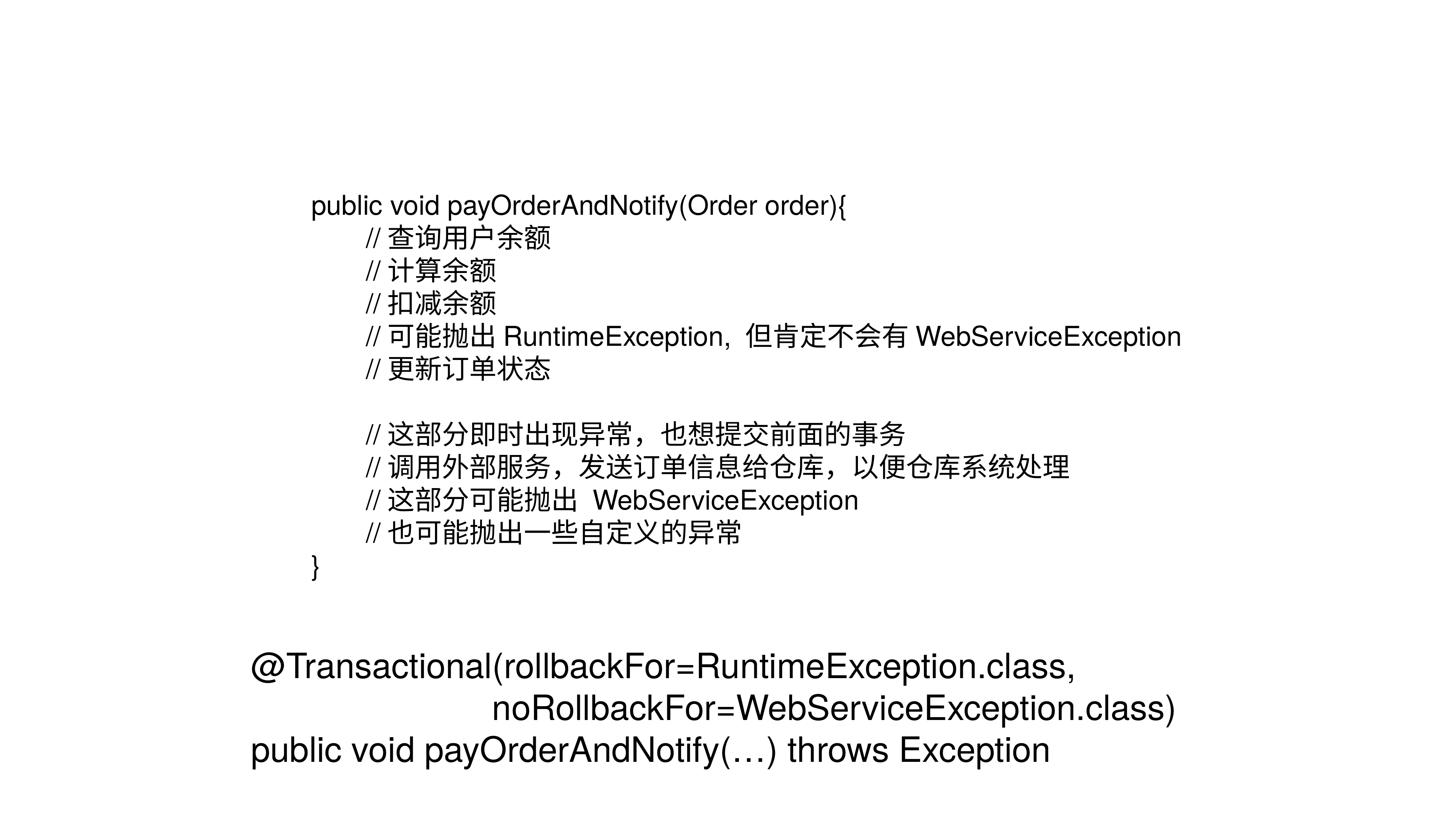

public void payOrderAndNotify(Order order){
			//查询用户余额
			//计算余额
			//扣减余额
			//可能抛出RuntimeException, 但肯定不会有WebServiceException
			//更新订单状态

			//这部分即时出现异常，也想提交前面的事务
			//调用外部服务，发送订单信息给仓库，以便仓库系统处理
			//这部分可能抛出 WebServiceException
			//也可能抛出一些自定义的异常
		}
@Transactional(rollbackFor=RuntimeException.class,
                         noRollbackFor=WebServiceException.class)
public void payOrderAndNotify(…) throws Exception